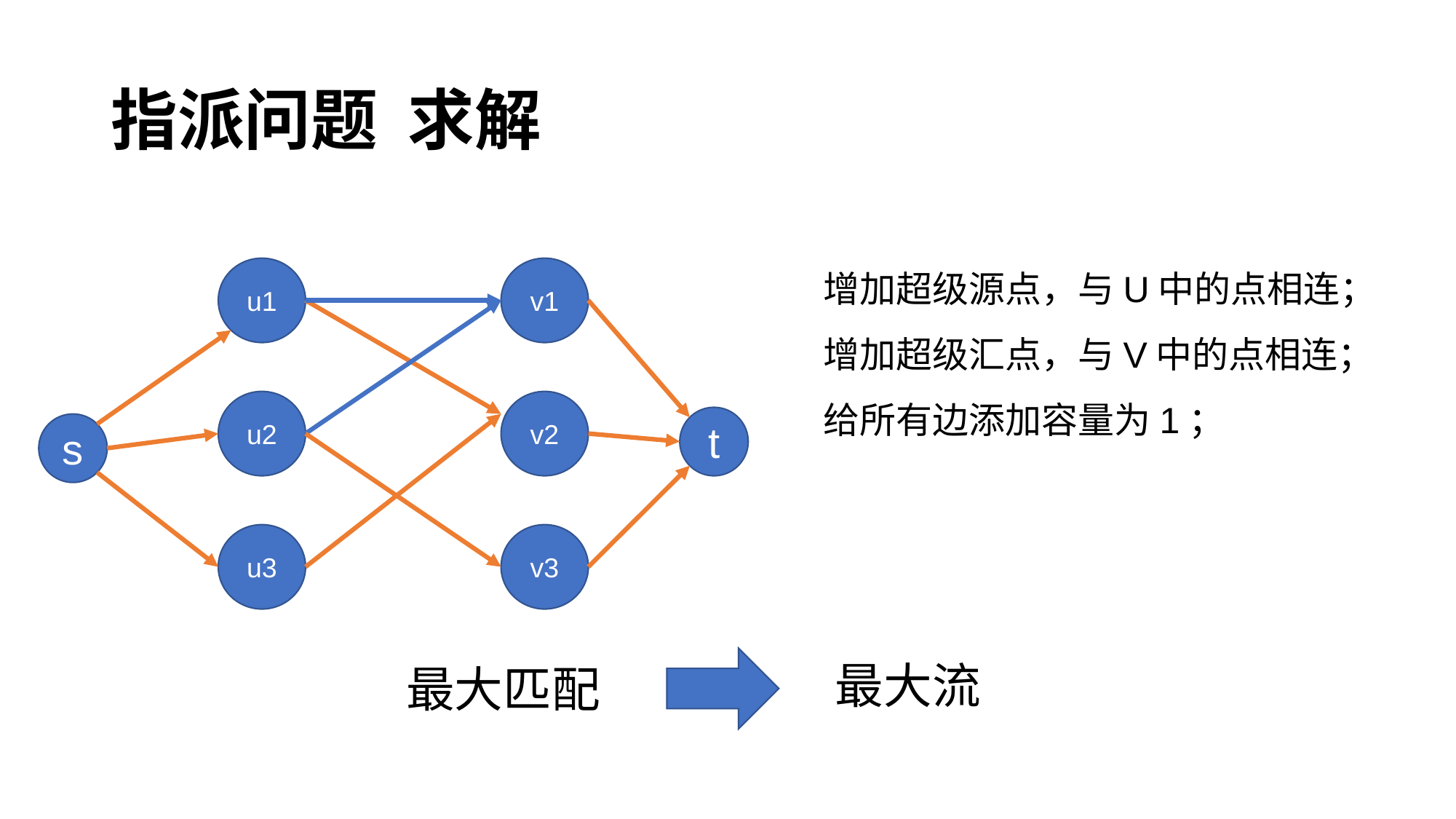

# 指派问题  求解
增加超级源点，与U中的点相连；
增加超级汇点，与V中的点相连；
给所有边添加容量为1；
u1
v1
u2
v2
t
s
u3
v3

最大流
最大匹配